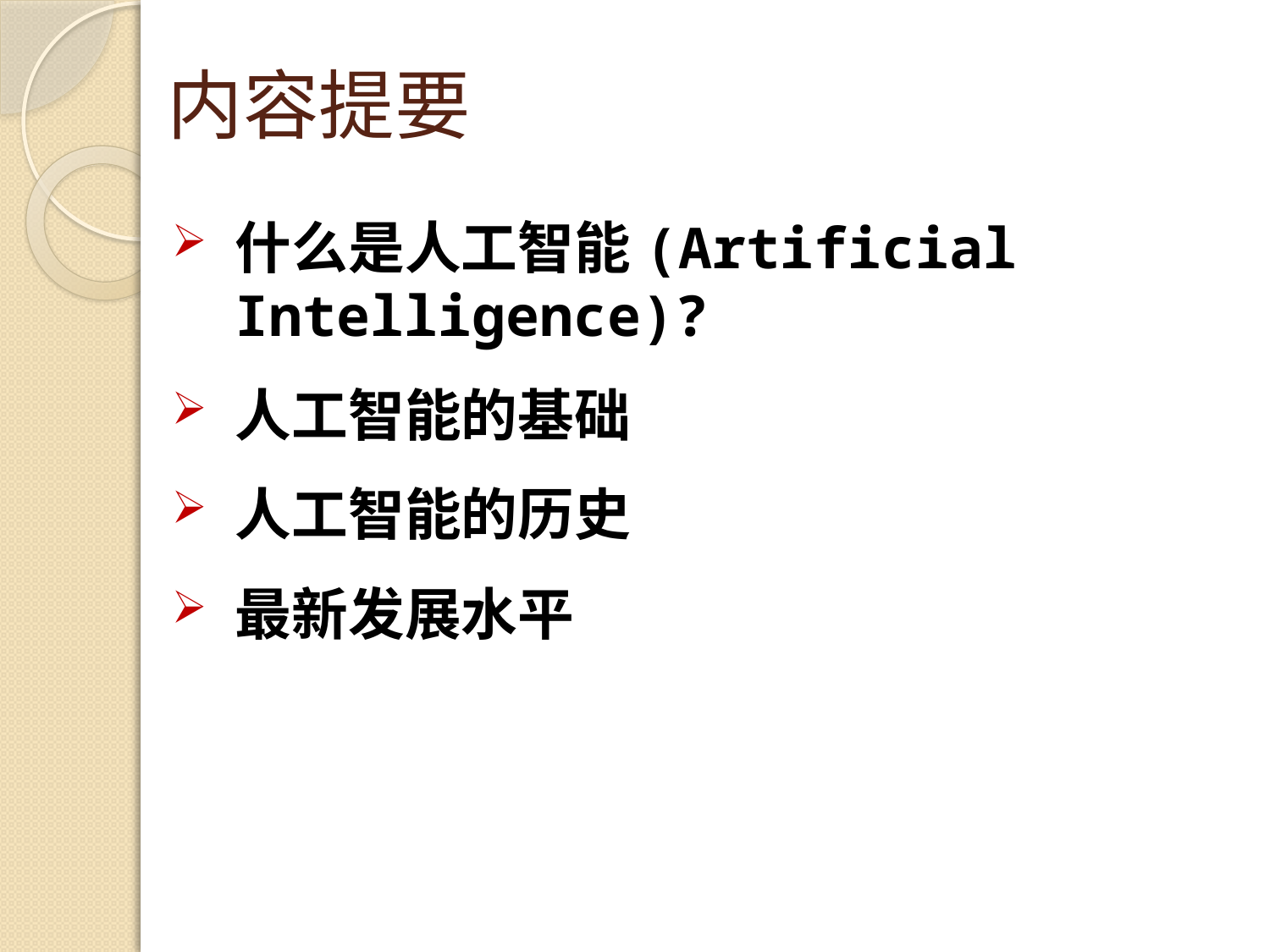

# 内容提要
什么是人工智能(Artificial Intelligence)?
人工智能的基础
人工智能的历史
最新发展水平